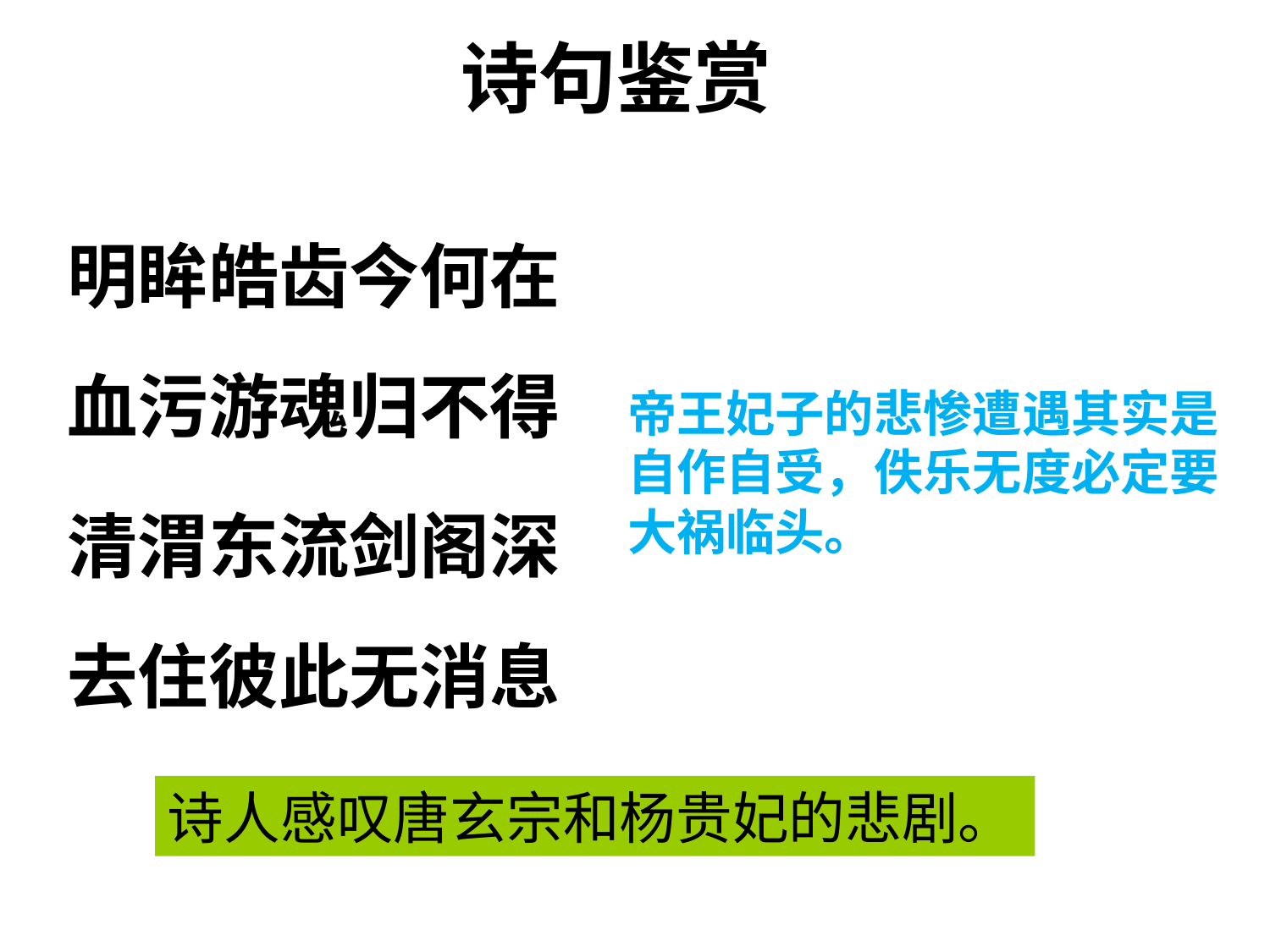

# 诗句鉴赏
明眸皓齿今何在
血污游魂归不得
帝王妃子的悲惨遭遇其实是自作自受，佚乐无度必定要大祸临头。
清渭东流剑阁深
去住彼此无消息
诗人感叹唐玄宗和杨贵妃的悲剧。